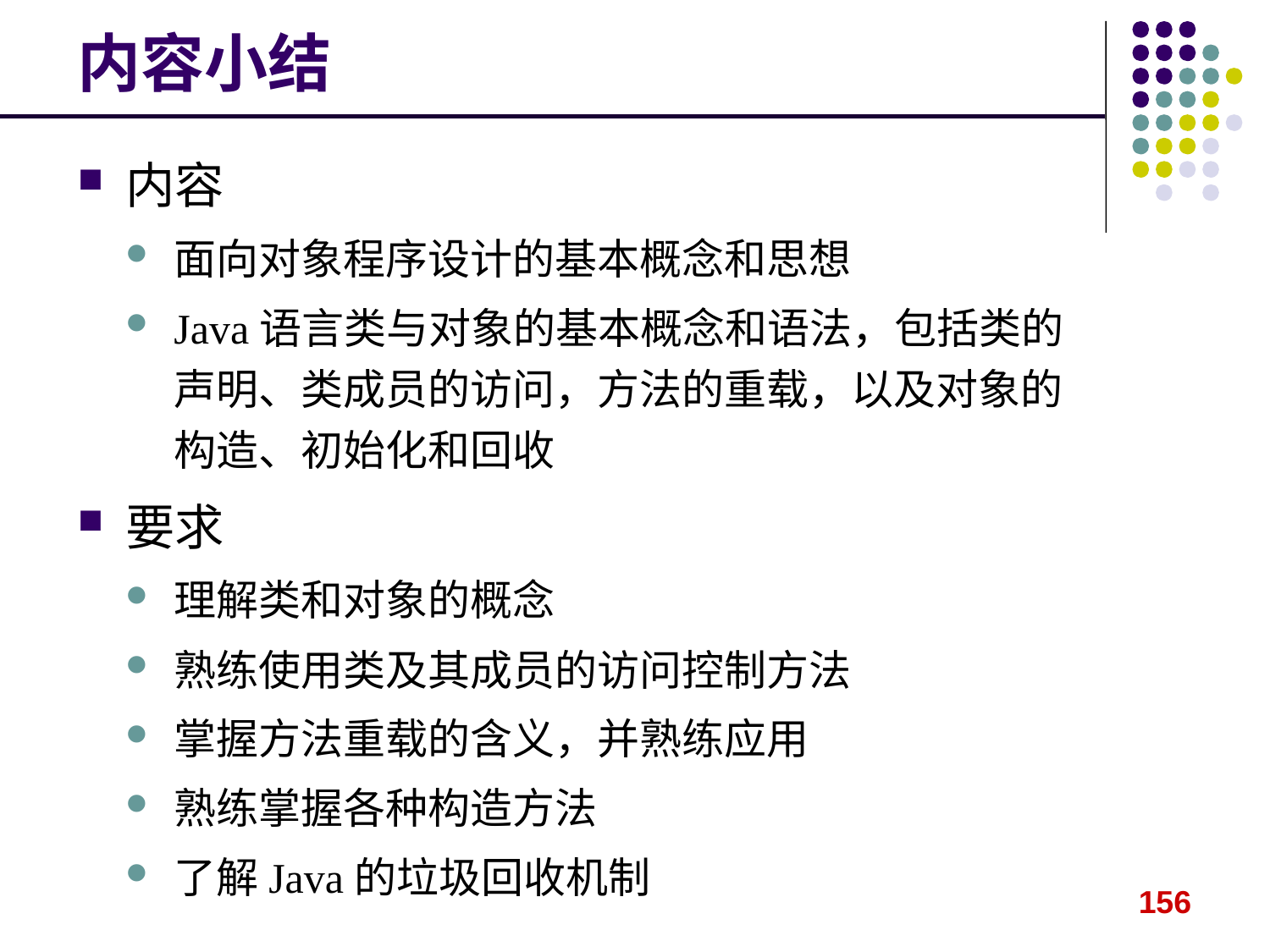

# 内容小结
内容
面向对象程序设计的基本概念和思想
Java语言类与对象的基本概念和语法，包括类的声明、类成员的访问，方法的重载，以及对象的构造、初始化和回收
要求
理解类和对象的概念
熟练使用类及其成员的访问控制方法
掌握方法重载的含义，并熟练应用
熟练掌握各种构造方法
了解Java的垃圾回收机制